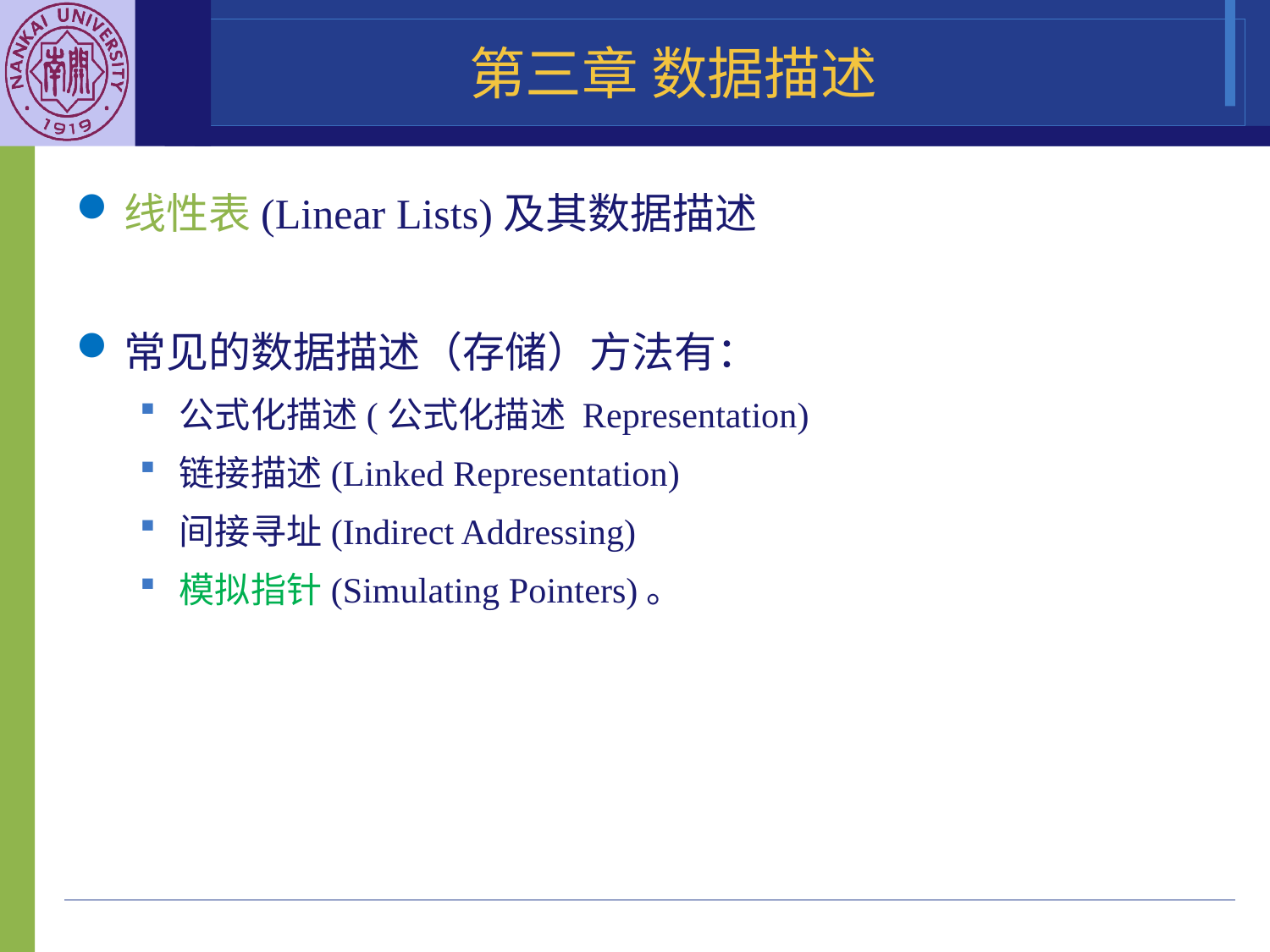

# 第三章 数据描述
线性表(Linear Lists)及其数据描述

常见的数据描述（存储）方法有：
公式化描述(公式化描述 Representation)
链接描述(Linked Representation)
间接寻址(Indirect Addressing)
模拟指针(Simulating Pointers)。
2